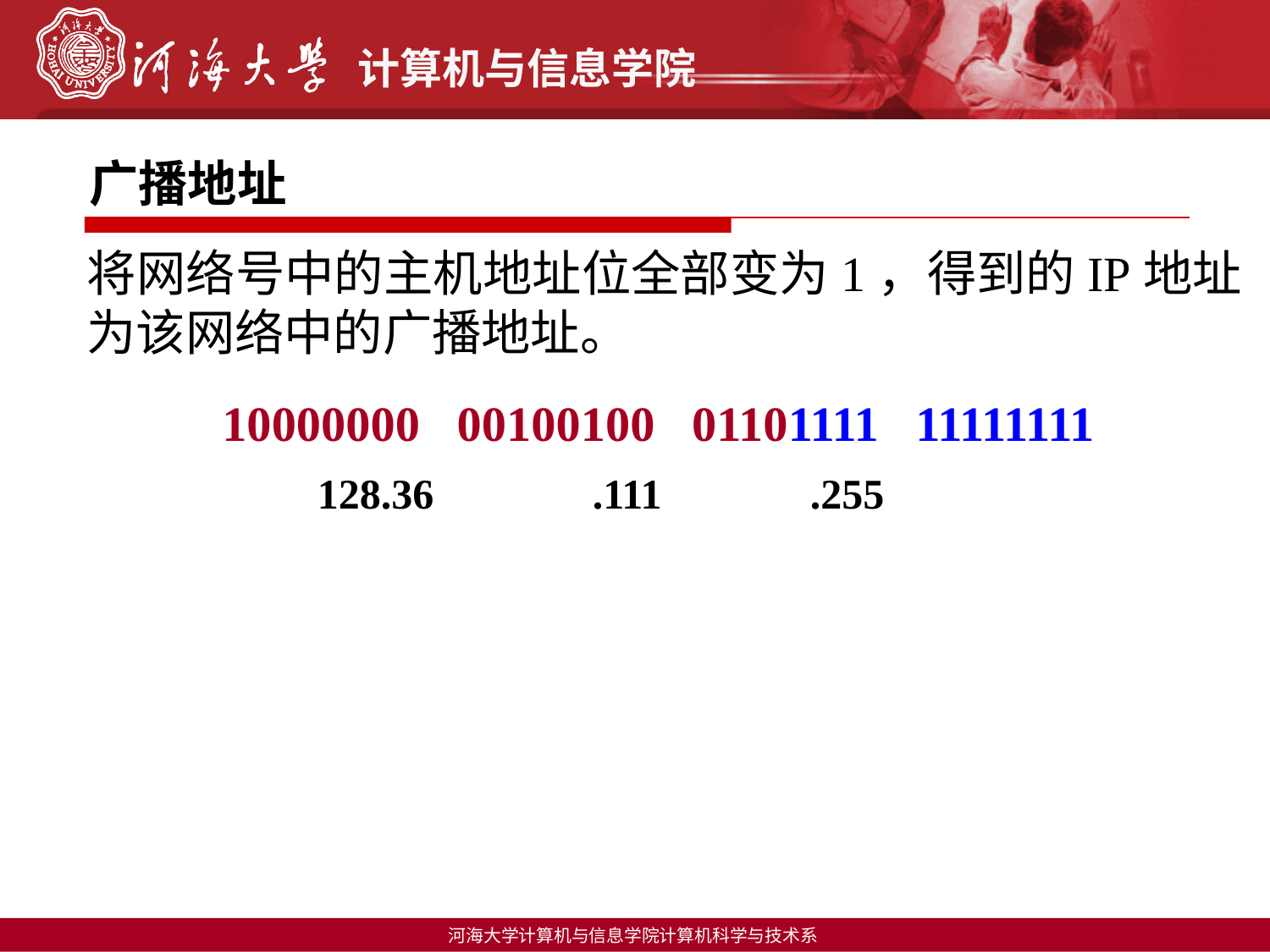

广播地址
将网络号中的主机地址位全部变为1，得到的IP地址为该网络中的广播地址。
10000000   00100100   01101111   11111111

.36               .111              .255